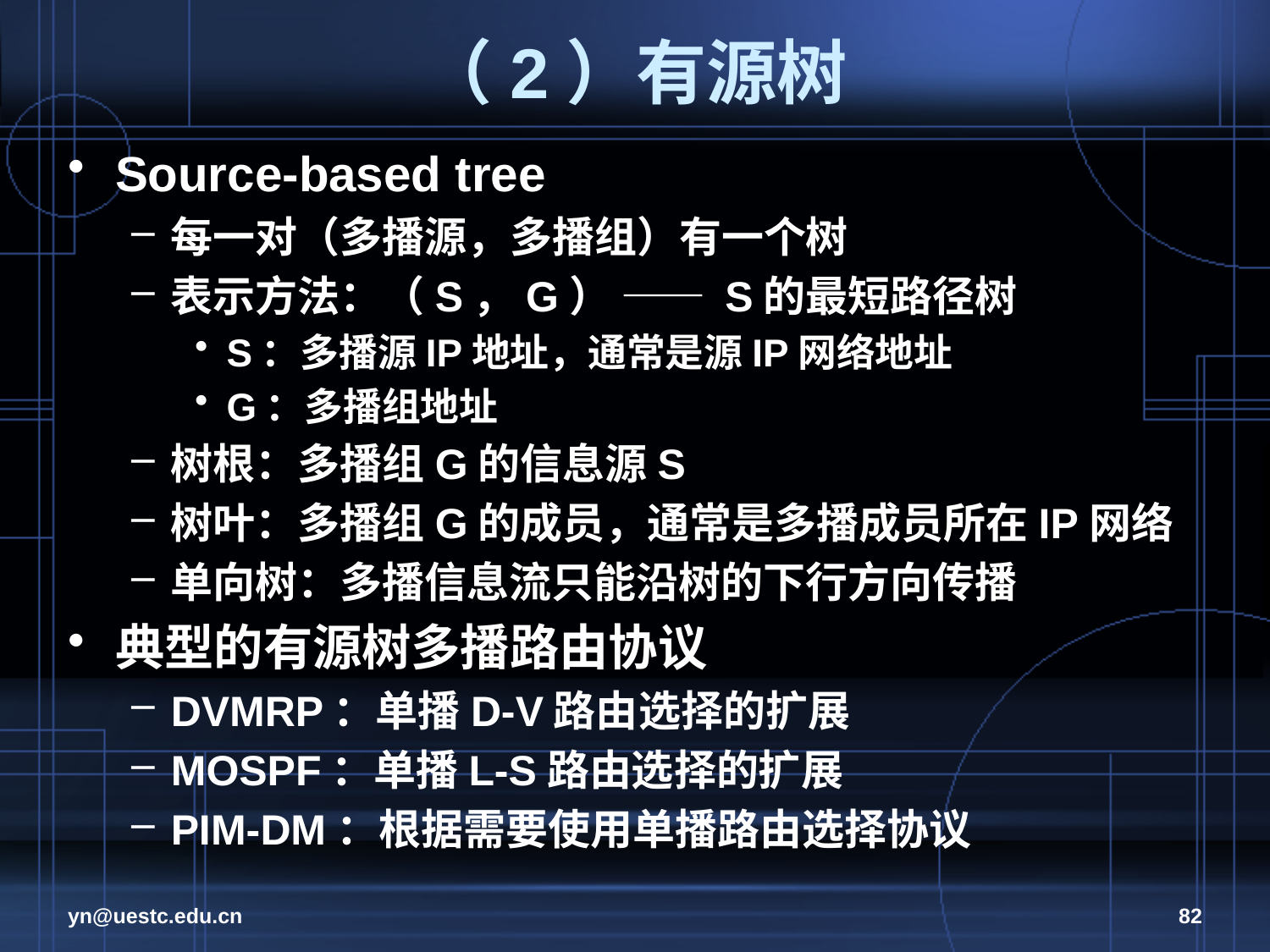

# （2）有源树
Source-based tree
每一对（多播源，多播组）有一个树
表示方法：（S，G） —— S的最短路径树
S：多播源IP地址，通常是源IP网络地址
G：多播组地址
树根：多播组G的信息源S
树叶：多播组G的成员，通常是多播成员所在IP网络
单向树：多播信息流只能沿树的下行方向传播
典型的有源树多播路由协议
DVMRP：单播D-V路由选择的扩展
MOSPF：单播L-S路由选择的扩展
PIM-DM：根据需要使用单播路由选择协议
yn@uestc.edu.cn
82